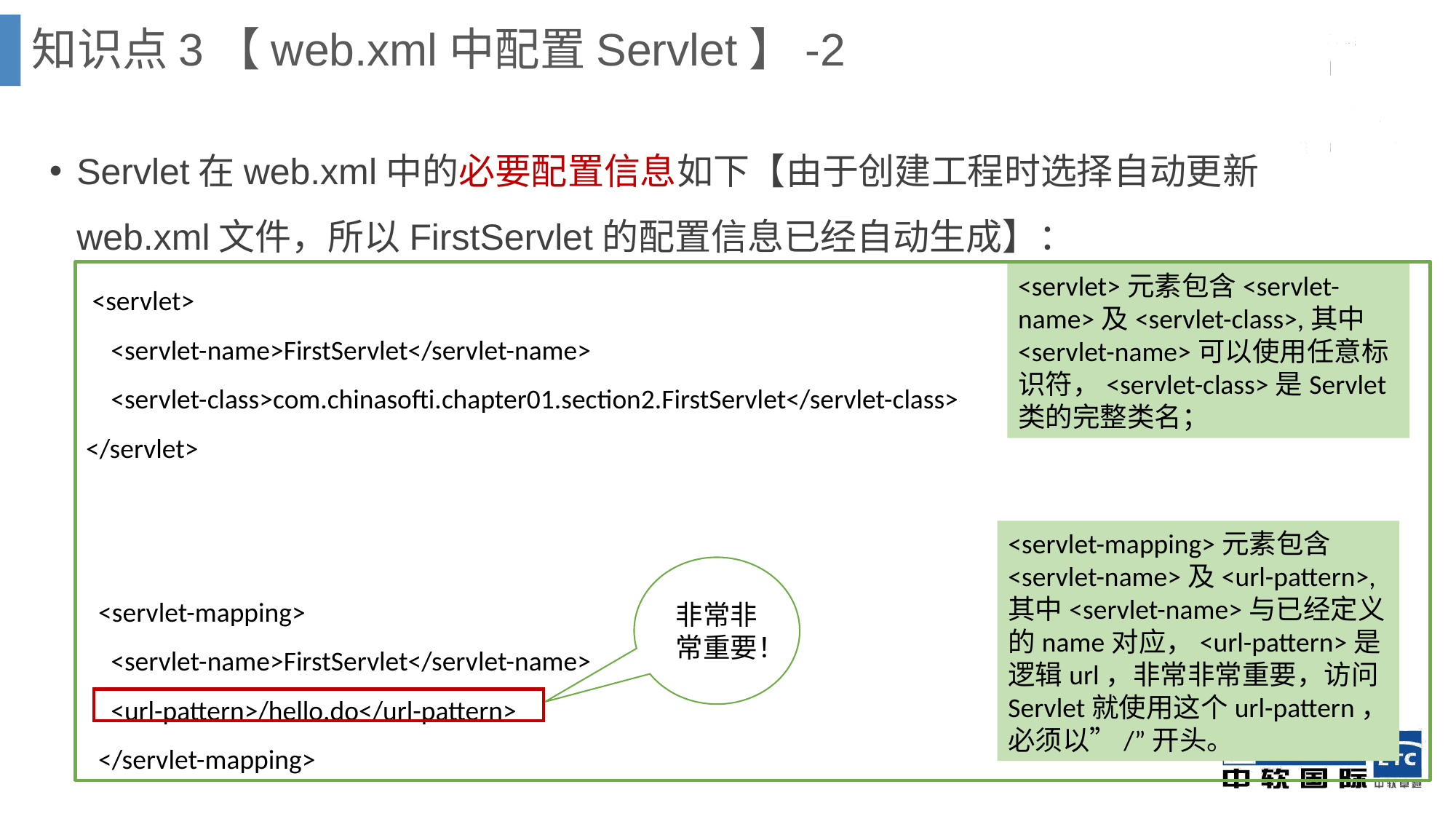

知识点3【web.xml中配置Servlet】-2
Servlet在web.xml中的必要配置信息如下【由于创建工程时选择自动更新web.xml文件，所以FirstServlet的配置信息已经自动生成】：
 <servlet>
    <servlet-name>FirstServlet</servlet-name>
    <servlet-class>com.chinasofti.chapter01.section2.FirstServlet</servlet-class>
</servlet>

  <servlet-mapping>
    <servlet-name>FirstServlet</servlet-name>
    <url-pattern>/hello.do</url-pattern>
  </servlet-mapping>
<servlet>元素包含<servlet-name>及<servlet-class>,其中<servlet-name>可以使用任意标识符，<servlet-class>是Servlet类的完整类名；

<servlet-mapping>元素包含<servlet-name>及<url-pattern>,其中<servlet-name>与已经定义的name对应，<url-pattern>是逻辑url，非常非常重要，访问Servlet就使用这个url-pattern，必须以”/”开头。
非常非常重要！